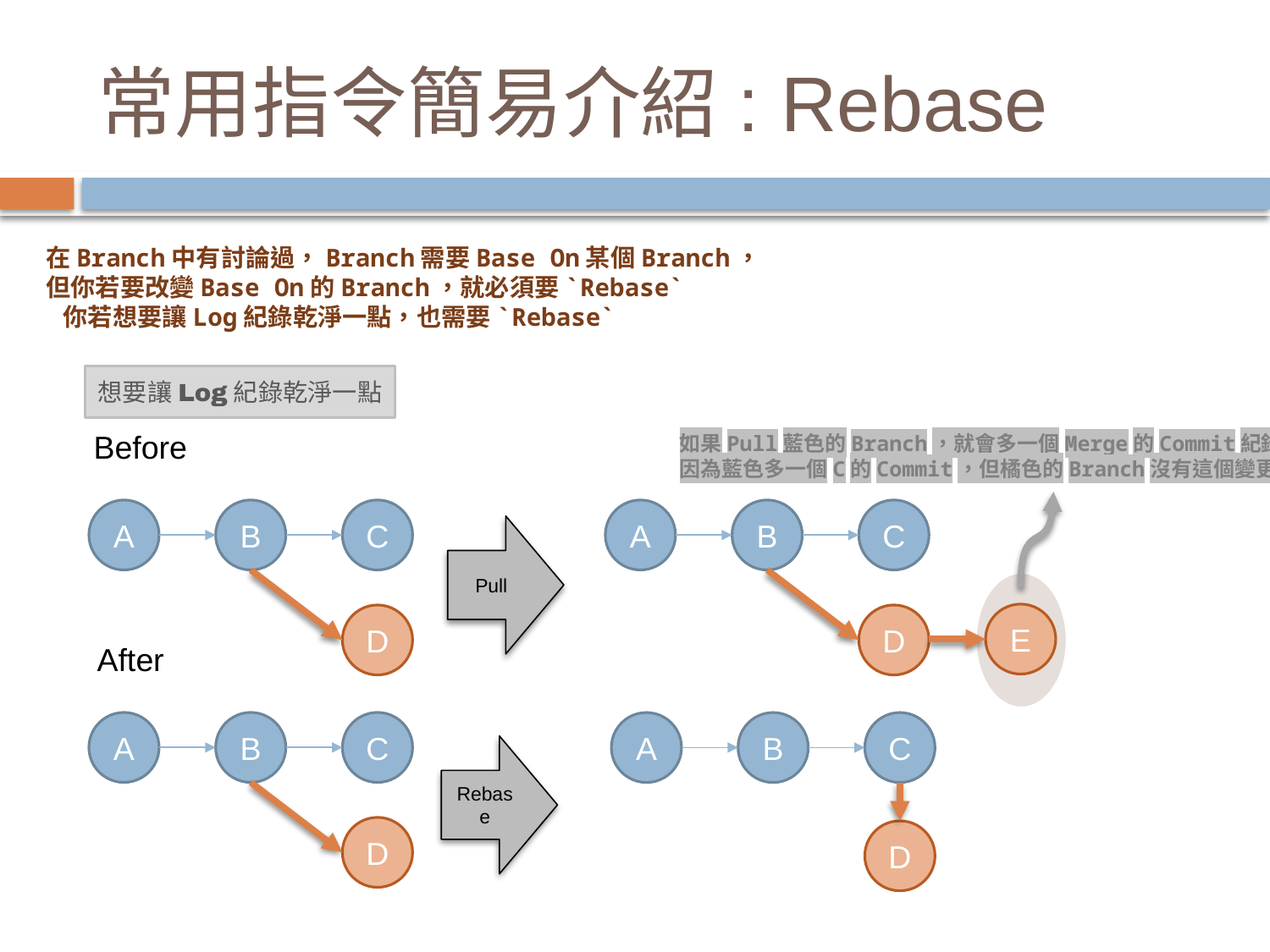

# 常用指令簡易介紹: Rebase
在Branch中有討論過，Branch需要Base On某個Branch，
但你若要改變Base On的Branch，就必須要`Rebase`
  你若想要讓Log紀錄乾淨一點，也需要`Rebase`
想要讓Log紀錄乾淨一點
Before
如果Pull藍色的Branch，就會多一個Merge的Commit紀錄
因為藍色多一個C的Commit，但橘色的Branch沒有這個變更
A
B
C
A
B
C
Pull

E
D
D
After
A
B
C
A
B
C
Rebase
D
D